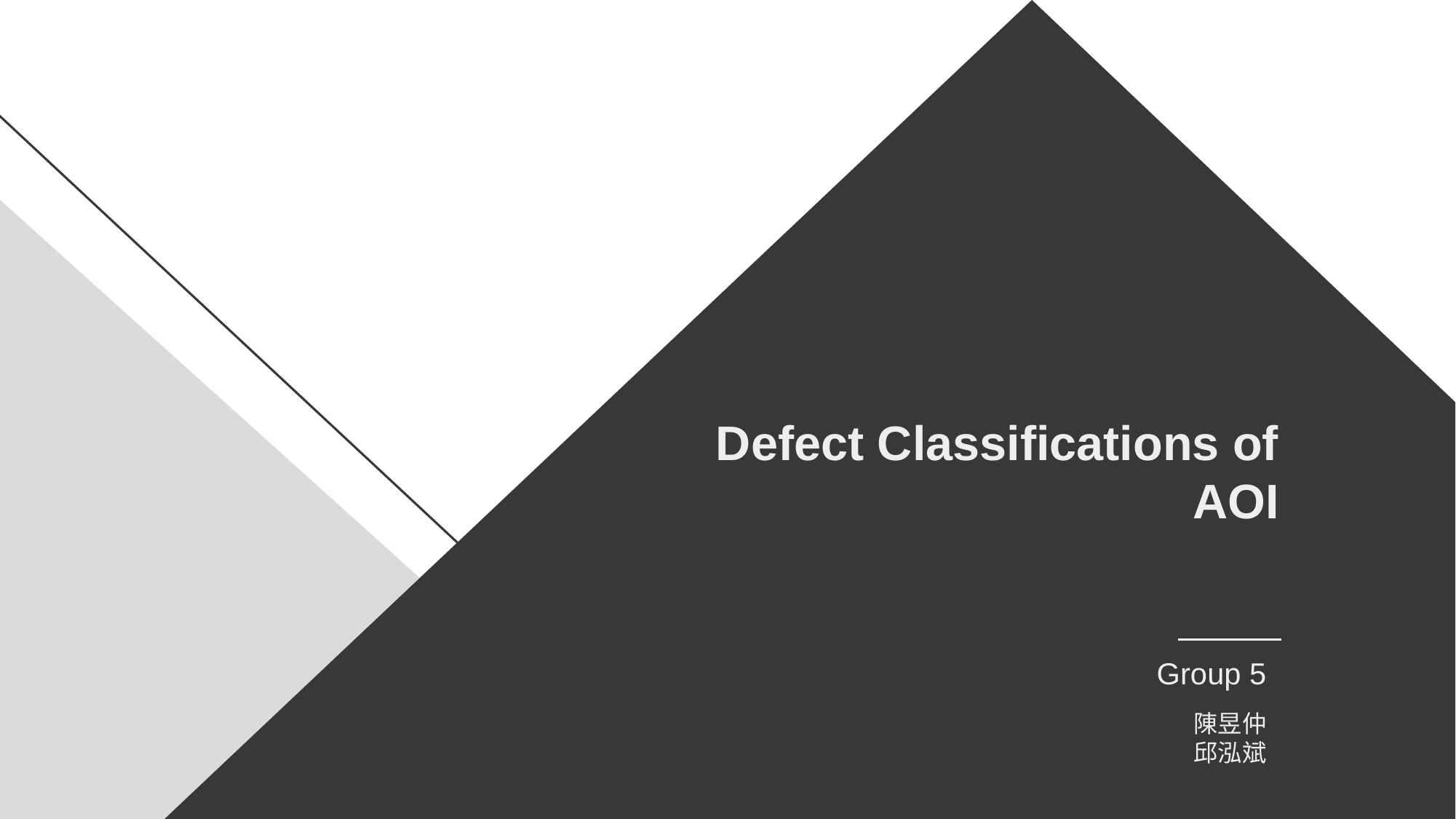

# Defect Classifications of AOI
Group 5
陳昱仲
邱泓斌